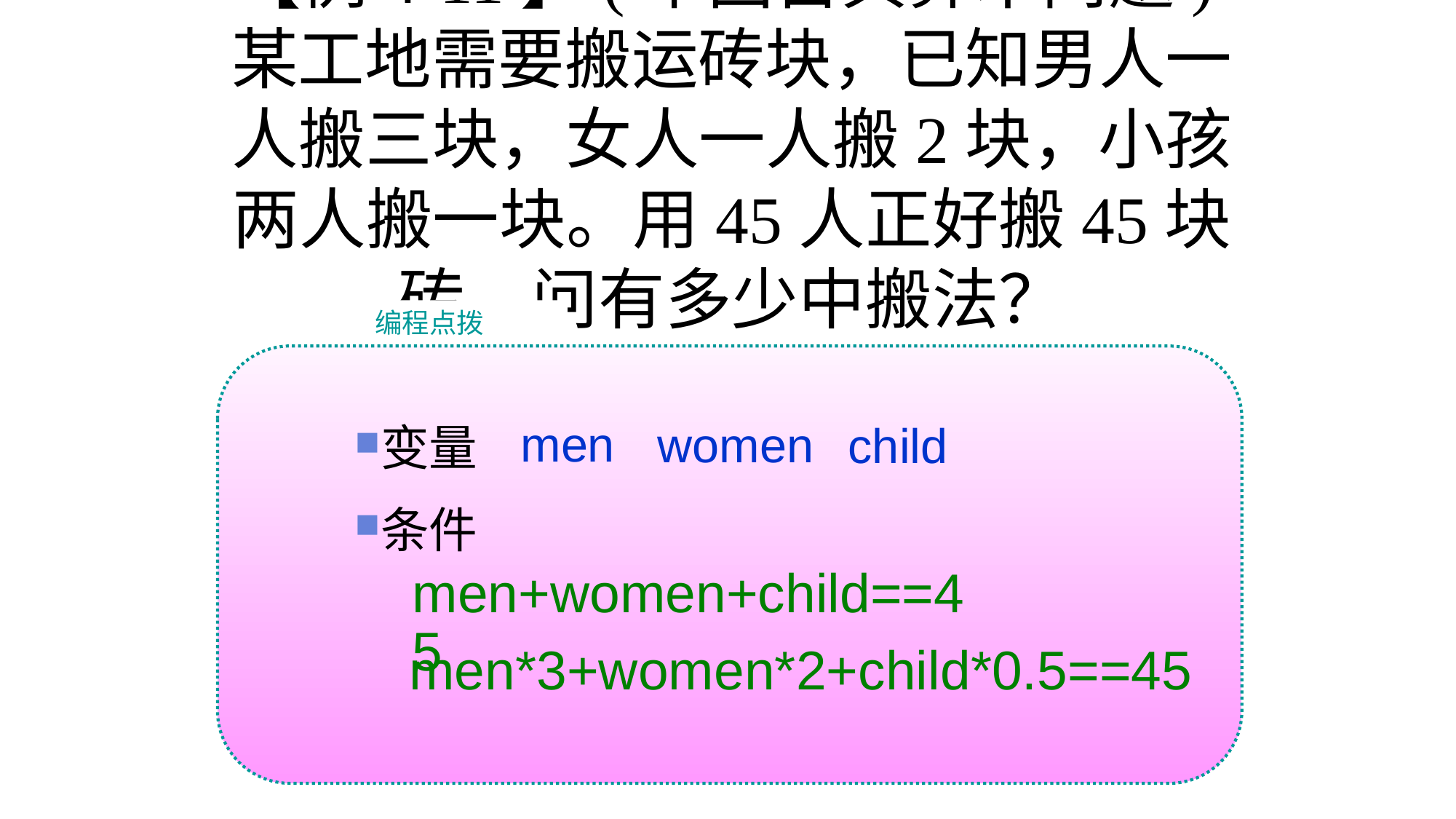

# 【例4-11】(中国古典算术问题)某工地需要搬运砖块，已知男人一人搬三块，女人一人搬2块，小孩两人搬一块。用45人正好搬45块砖，问有多少中搬法？
编程点拨

men
women
child
变量
条件
men+women+child==45
men*3+women*2+child*0.5==45